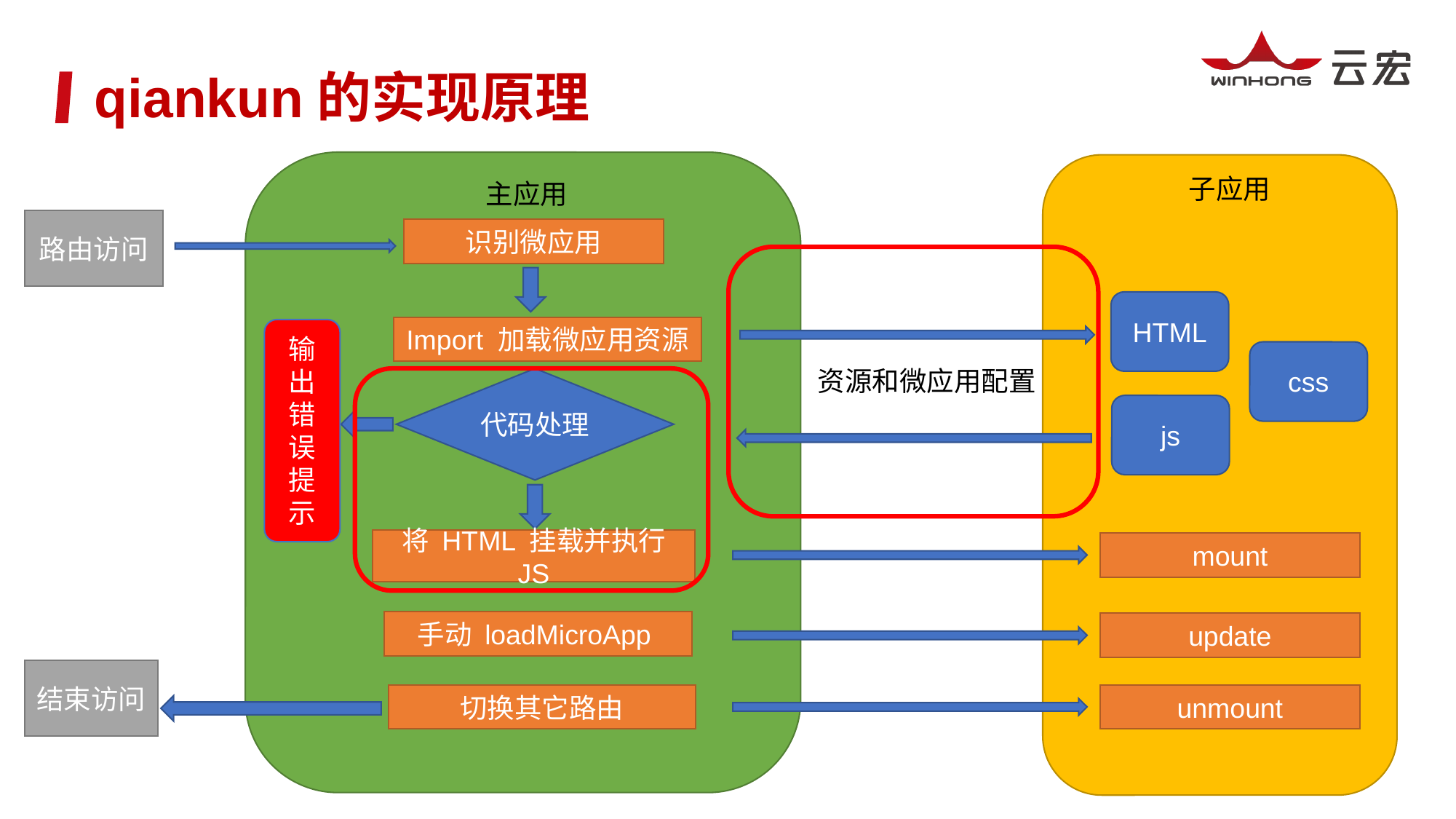

qiankun的实现原理

子应用
主应用
路由访问
识别微应用

HTML
Import 加载微应用资源
输出错误提示

css
资源和微应用配置

代码处理
js

将 HTML 挂载并执行 JS
mount

手动 loadMicroApp
update

结束访问
unmount
切换其它路由